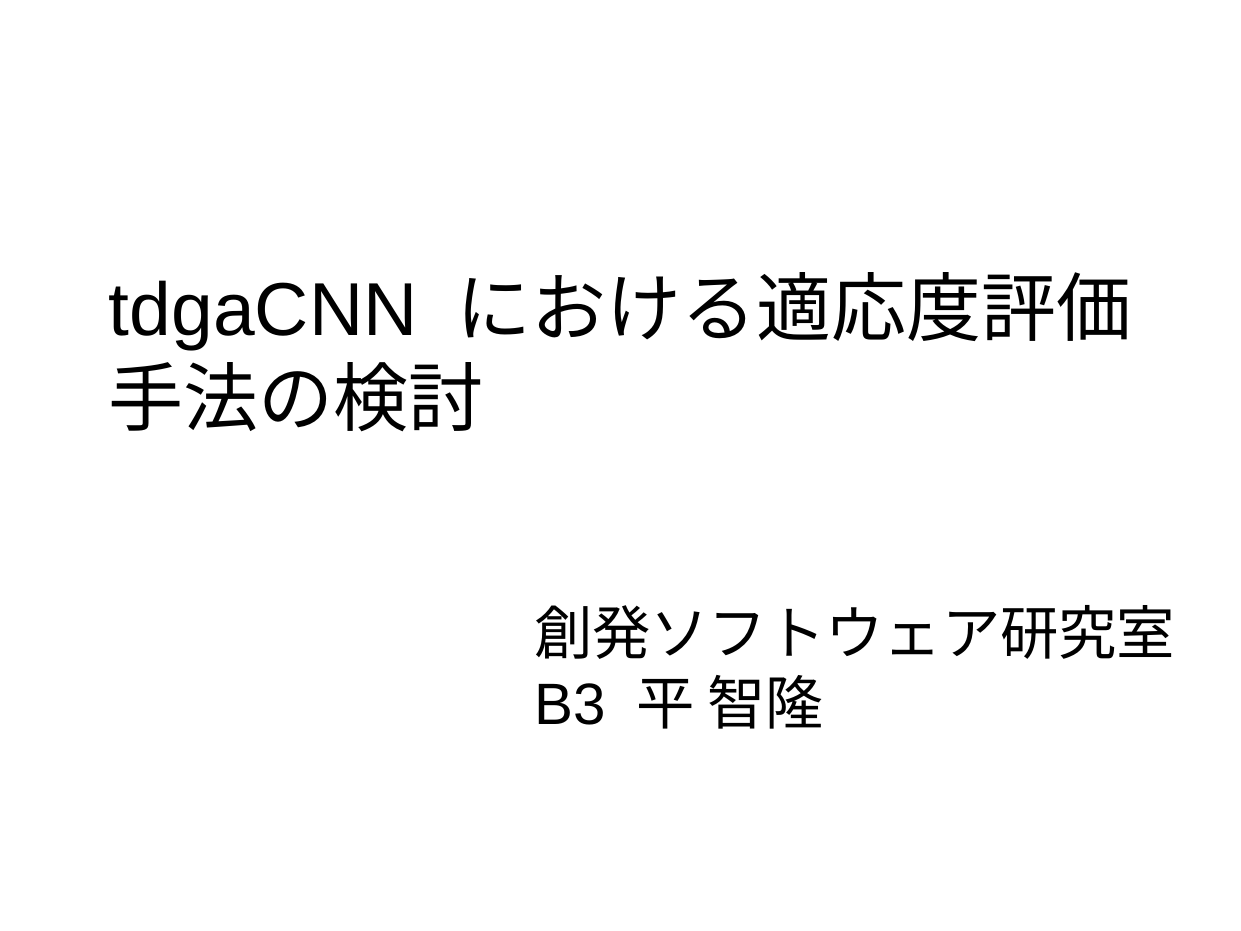

tdgaCNN における適応度評価
手法の検討
創発ソフトウェア研究室
B3 平 智隆